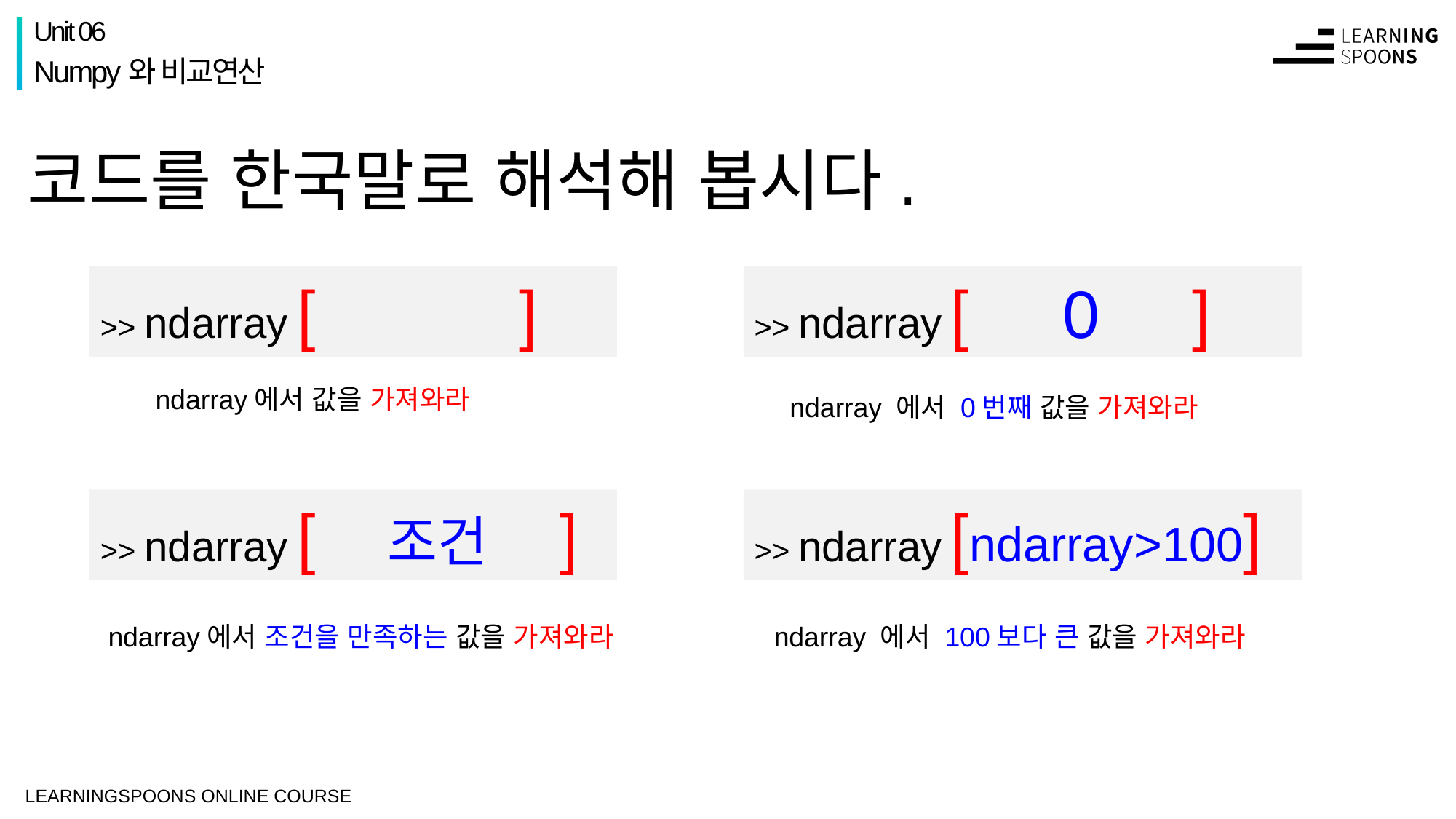

Unit 06
Numpy와 비교연산
# 코드를 한국말로 해석해 봅시다.
>> ndarray [           ]
>> ndarray [     0     ]
ndarray에서 값을 가져와라
ndarray 에서 0번째 값을 가져와라
>> ndarray [   조건   ]
>> ndarray [ndarray>100]
ndarray에서 조건을 만족하는 값을 가져와라
ndarray 에서 100보다 큰 값을 가져와라